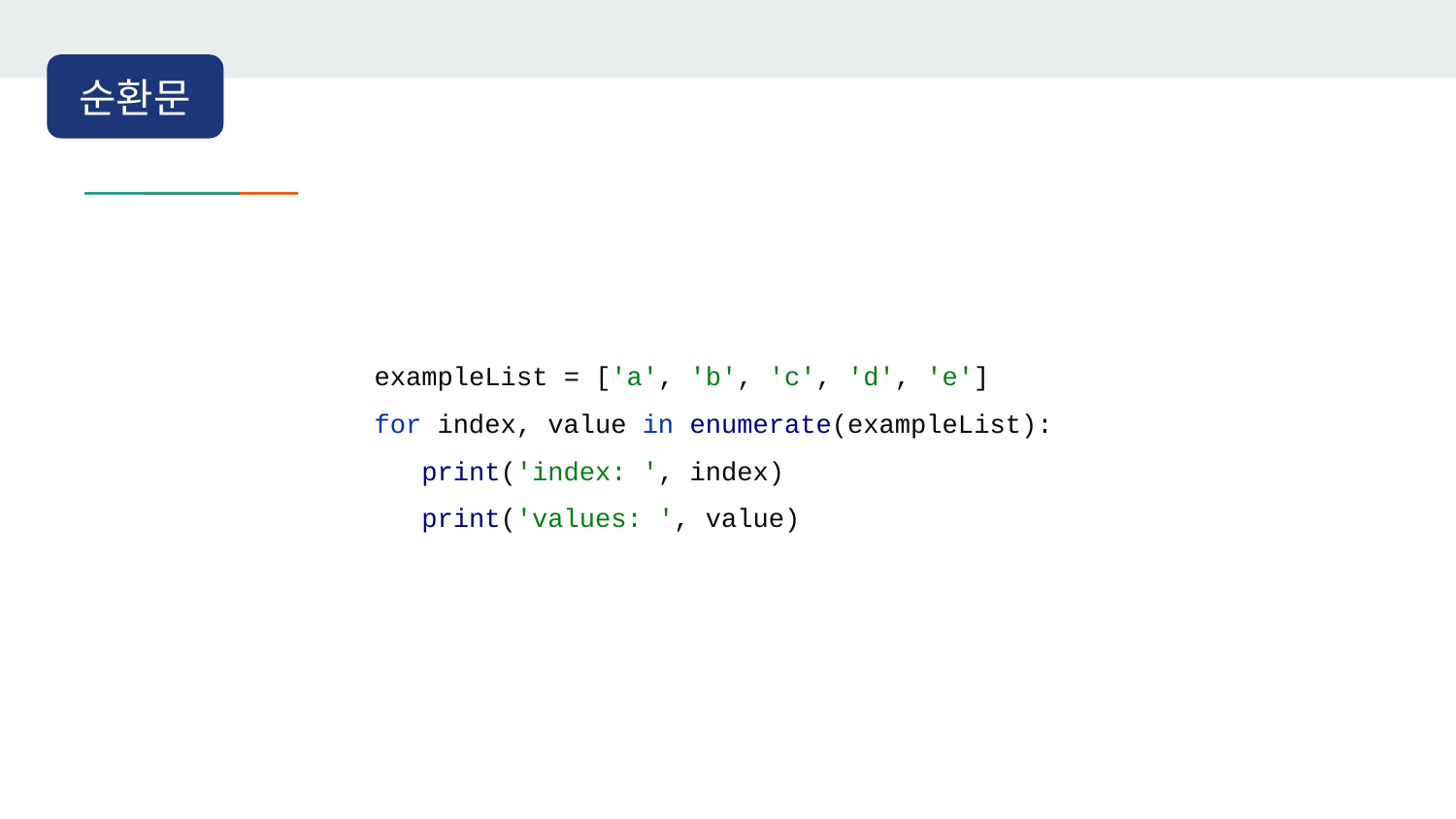

순환문
exampleList = ['a', 'b', 'c', 'd', 'e']
for index, value in enumerate(exampleList):
   print('index: ', index)
   print('values: ', value)